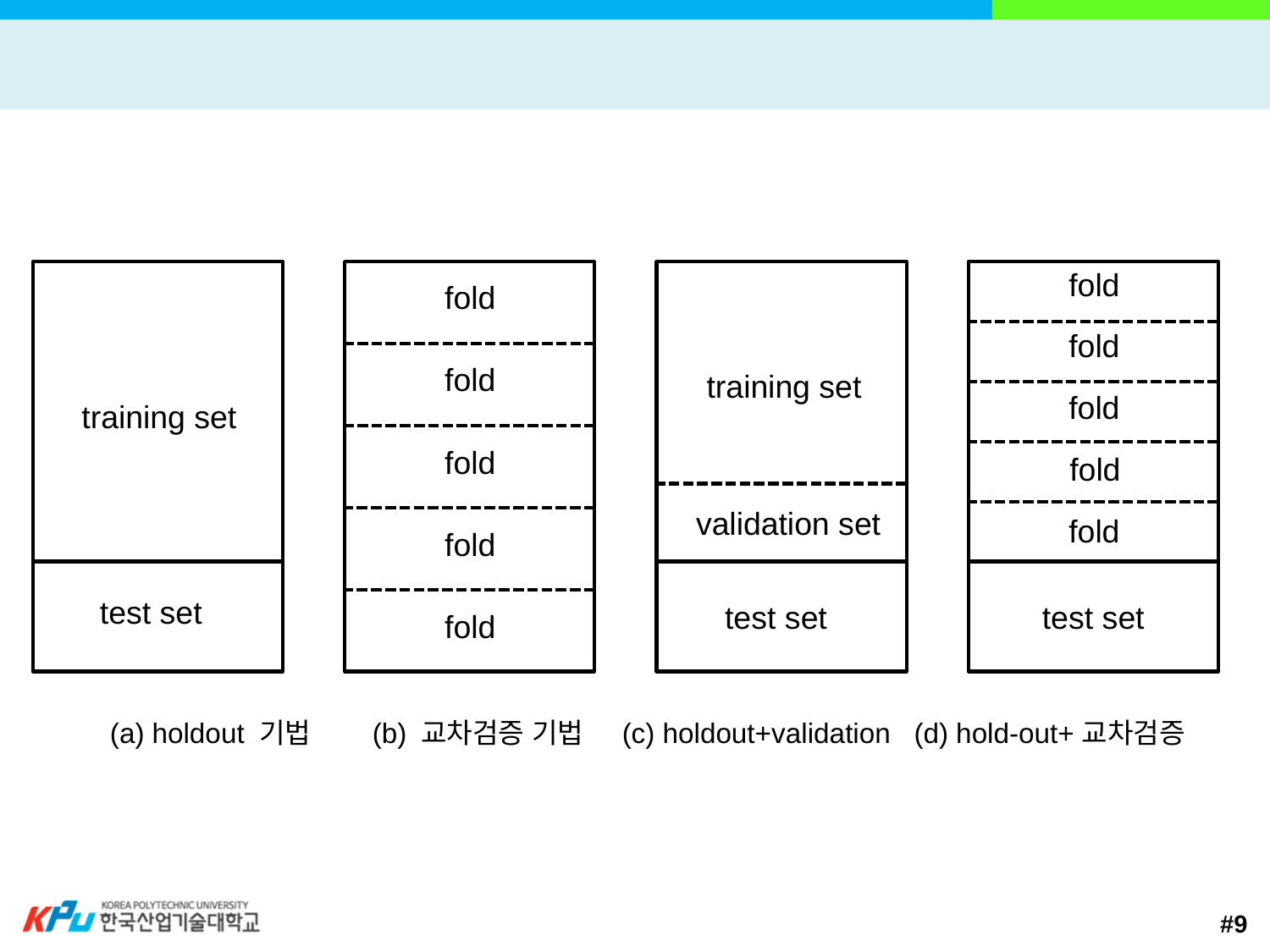

#
fold

fold
fold
fold
training set
fold
training set
fold
fold
validation set
fold
fold
test set
test set
test set
fold
(a) holdout 기법       (b) 교차검증 기법    (c) holdout+validation   (d) hold-out+교차검증